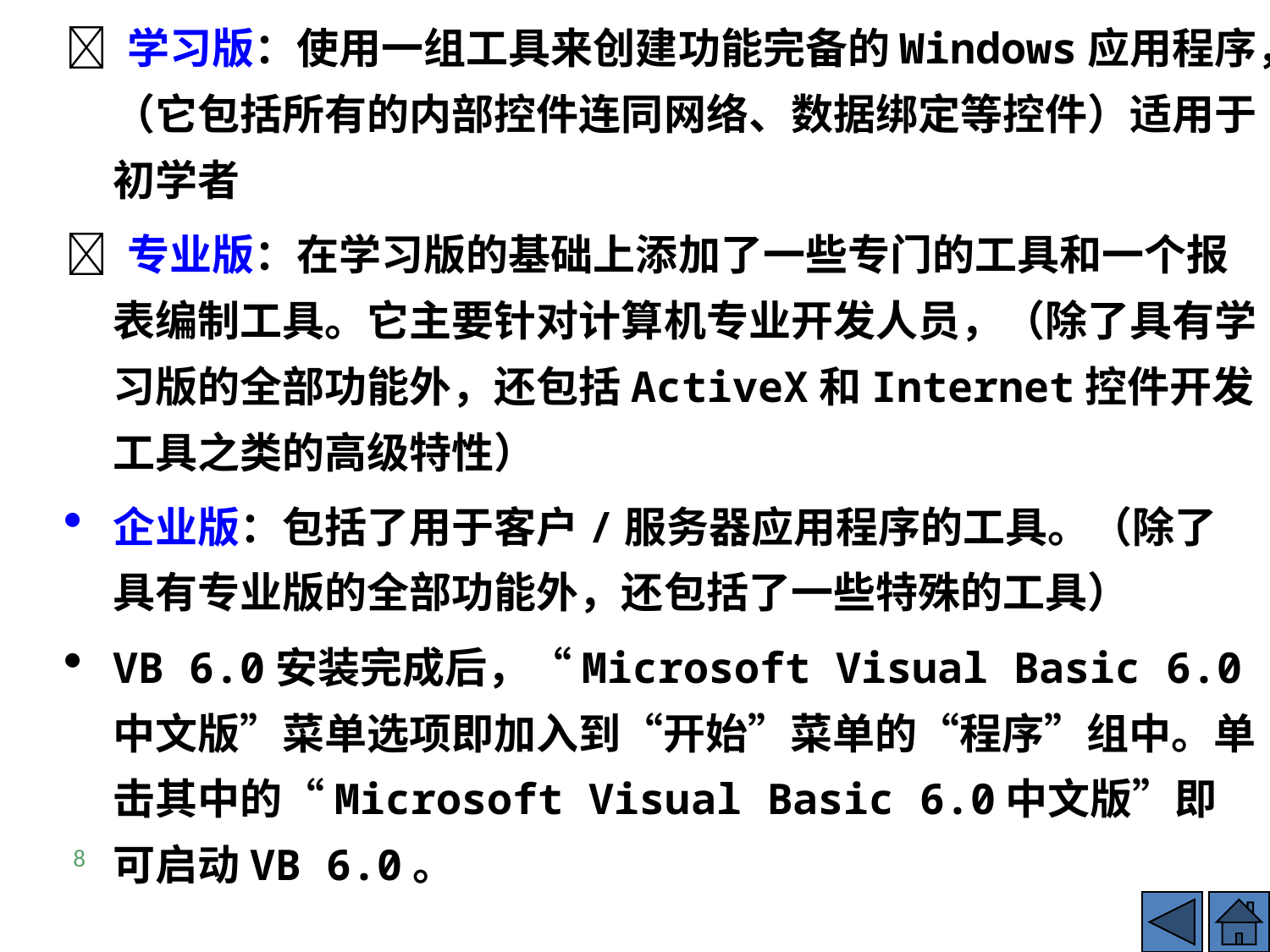

• 学习版：使用一组工具来创建功能完备的Windows应用程序，（它包括所有的内部控件连同网络、数据绑定等控件）适用于初学者
• 专业版：在学习版的基础上添加了一些专门的工具和一个报表编制工具。它主要针对计算机专业开发人员，（除了具有学习版的全部功能外，还包括ActiveX和Internet控件开发工具之类的高级特性）
企业版：包括了用于客户/服务器应用程序的工具。（除了具有专业版的全部功能外，还包括了一些特殊的工具）
VB 6.0安装完成后，“Microsoft Visual Basic 6.0中文版”菜单选项即加入到“开始”菜单的“程序”组中。单击其中的“Microsoft Visual Basic 6.0中文版”即可启动VB 6.0。
8